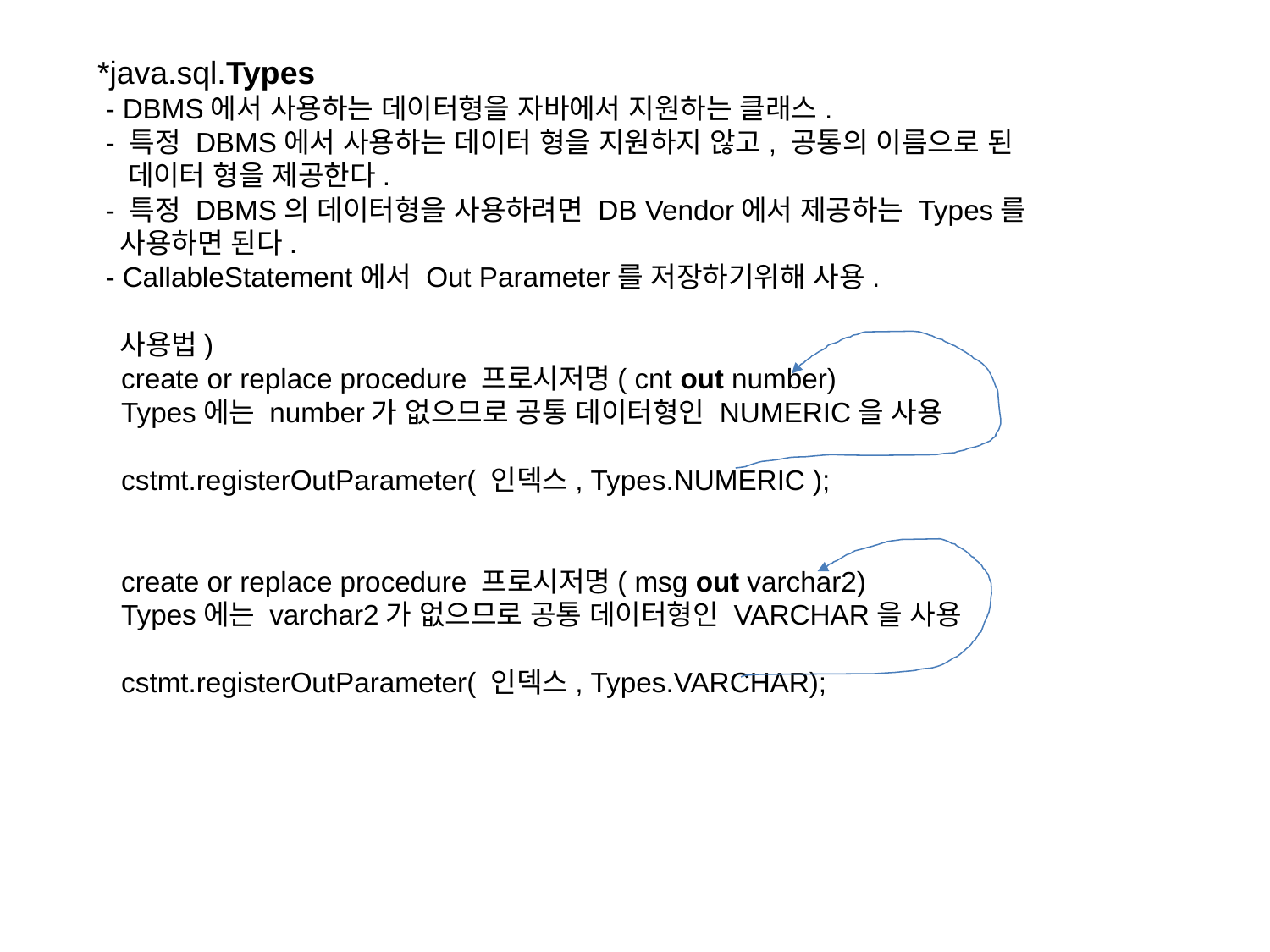

*java.sql.Types
 - DBMS에서 사용하는 데이터형을 자바에서 지원하는 클래스.
 - 특정 DBMS에서 사용하는 데이터 형을 지원하지 않고, 공통의 이름으로 된
   데이터 형을 제공한다.
 - 특정 DBMS의 데이터형을 사용하려면 DB Vendor에서 제공하는 Types를
  사용하면 된다.
 - CallableStatement에서 Out Parameter를 저장하기위해 사용.

  사용법)
   create or replace procedure 프로시저명( cnt out number)
   Types에는 number가 없으므로 공통 데이터형인 NUMERIC을 사용

   cstmt.registerOutParameter( 인덱스, Types.NUMERIC );

   create or replace procedure 프로시저명( msg out varchar2)
   Types에는 varchar2가 없으므로 공통 데이터형인 VARCHAR을 사용

   cstmt.registerOutParameter( 인덱스, Types.VARCHAR);